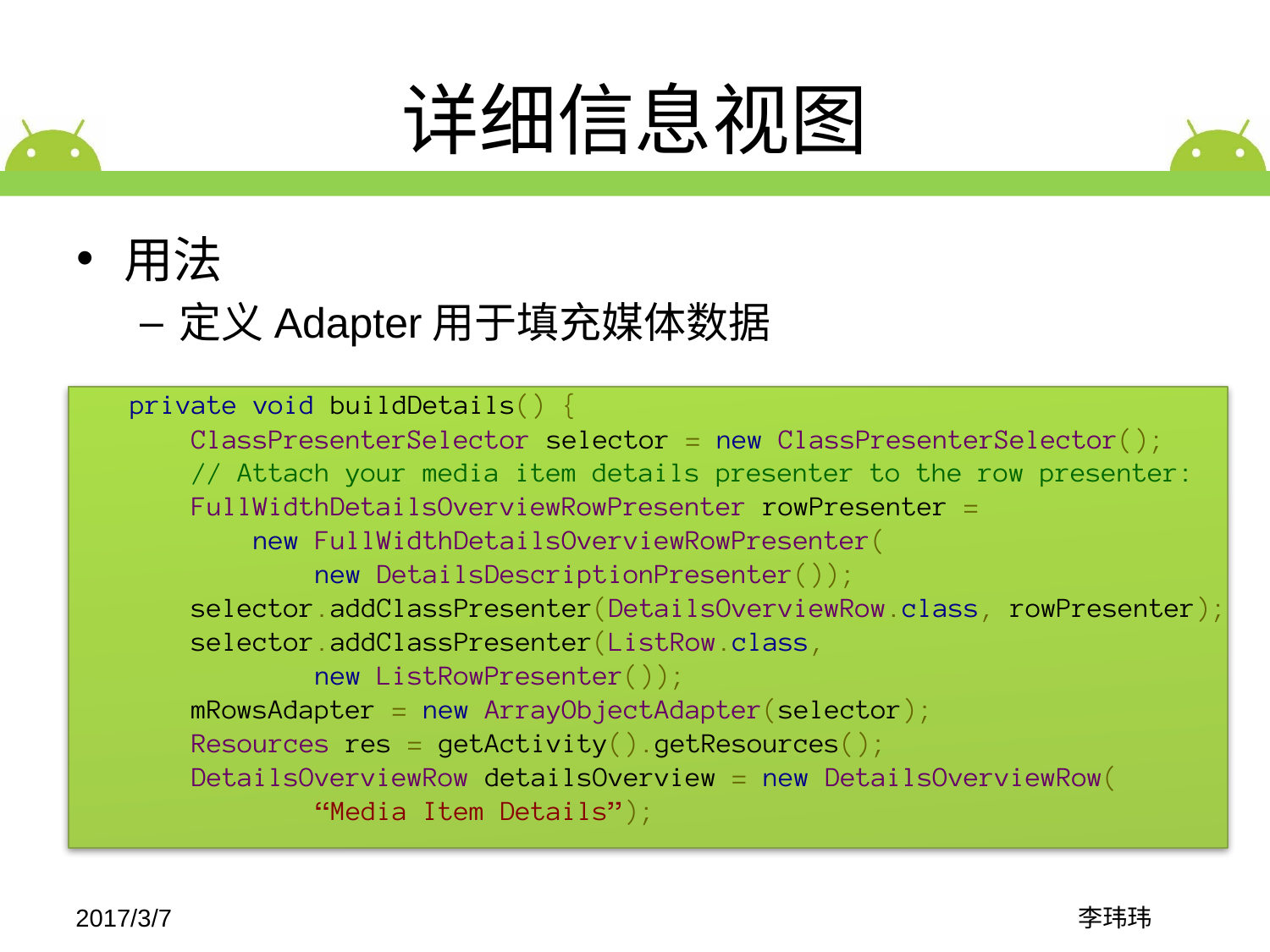

# 详细信息视图
用法
定义Adapter用于填充媒体数据
    private void buildDetails() {
        ClassPresenterSelector selector = new ClassPresenterSelector();
        // Attach your media item details presenter to the row presenter:
        FullWidthDetailsOverviewRowPresenter rowPresenter =
            new FullWidthDetailsOverviewRowPresenter(
                new DetailsDescriptionPresenter());
        selector.addClassPresenter(DetailsOverviewRow.class, rowPresenter);
        selector.addClassPresenter(ListRow.class,
                new ListRowPresenter());
        mRowsAdapter = new ArrayObjectAdapter(selector);
        Resources res = getActivity().getResources();
        DetailsOverviewRow detailsOverview = new DetailsOverviewRow(
                “Media Item Details”);